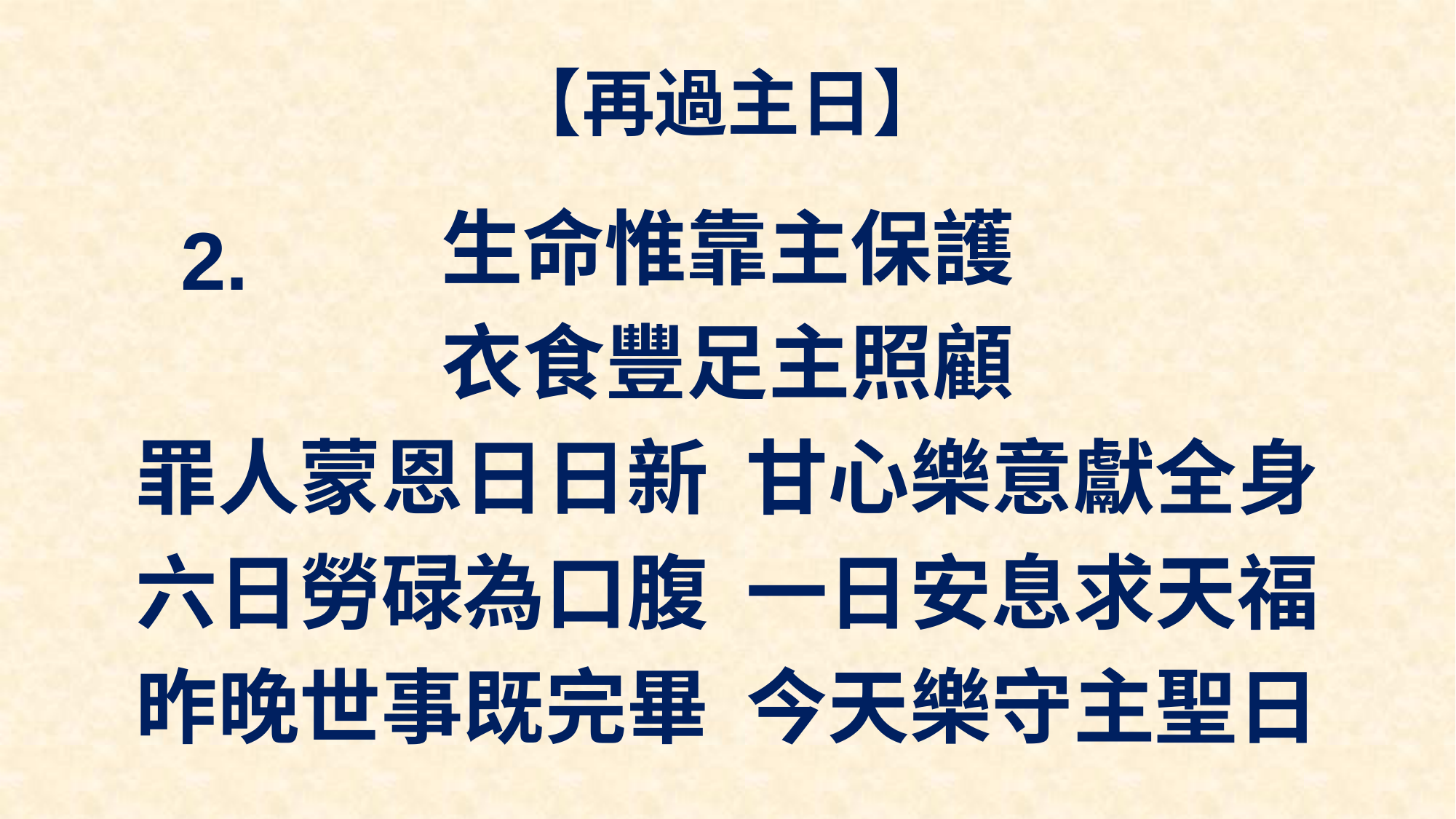

# 【再過主日】
生命惟靠主保護
衣食豐足主照顧
罪人蒙恩日日新  甘心樂意獻全身
六日勞碌為口腹  一日安息求天福
昨晚世事既完畢  今天樂守主聖日
2.